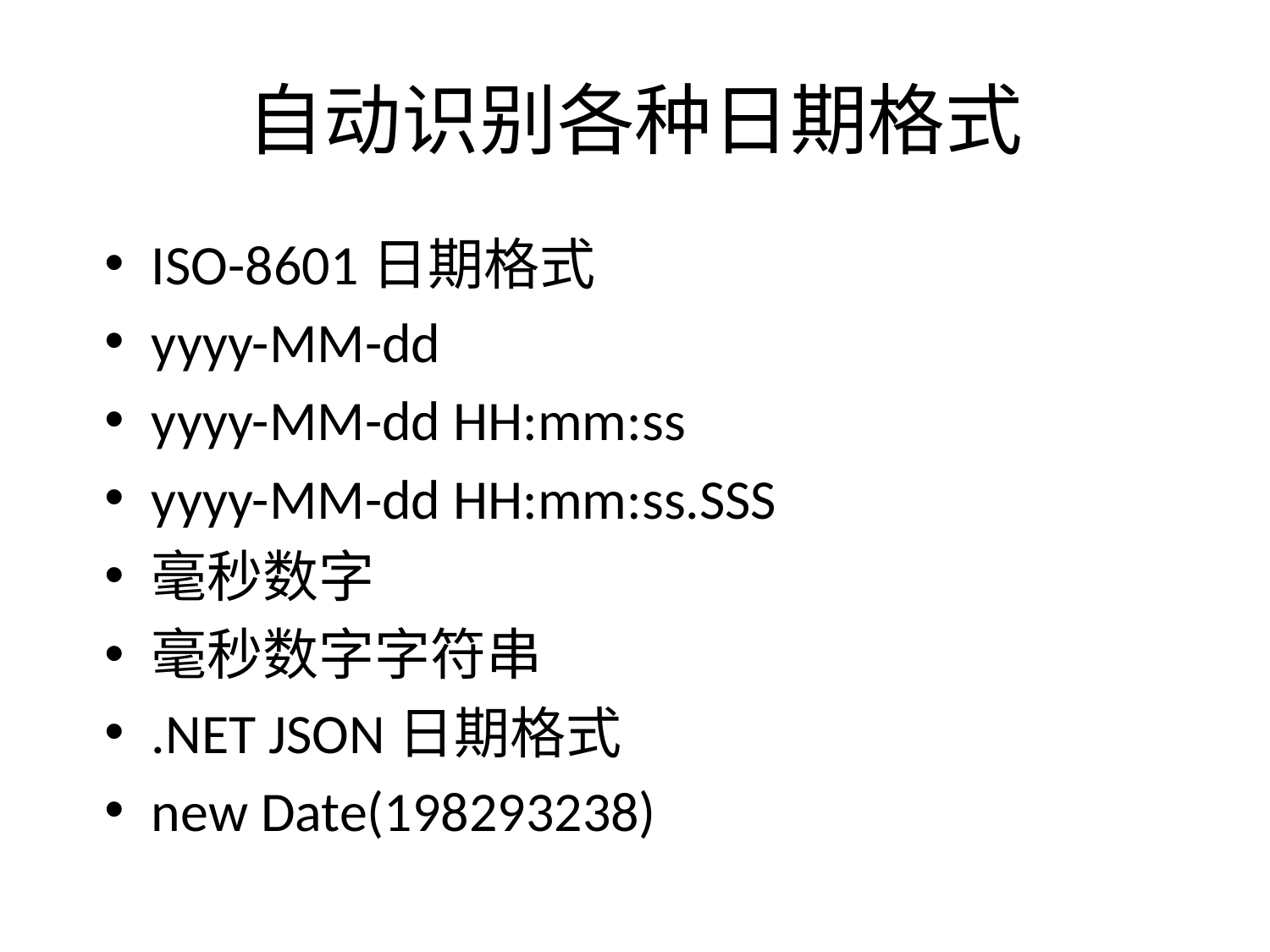

# 自动识别各种日期格式
ISO-8601日期格式
yyyy-MM-dd
yyyy-MM-dd HH:mm:ss
yyyy-MM-dd HH:mm:ss.SSS
毫秒数字
毫秒数字字符串
.NET JSON日期格式
new Date(198293238)